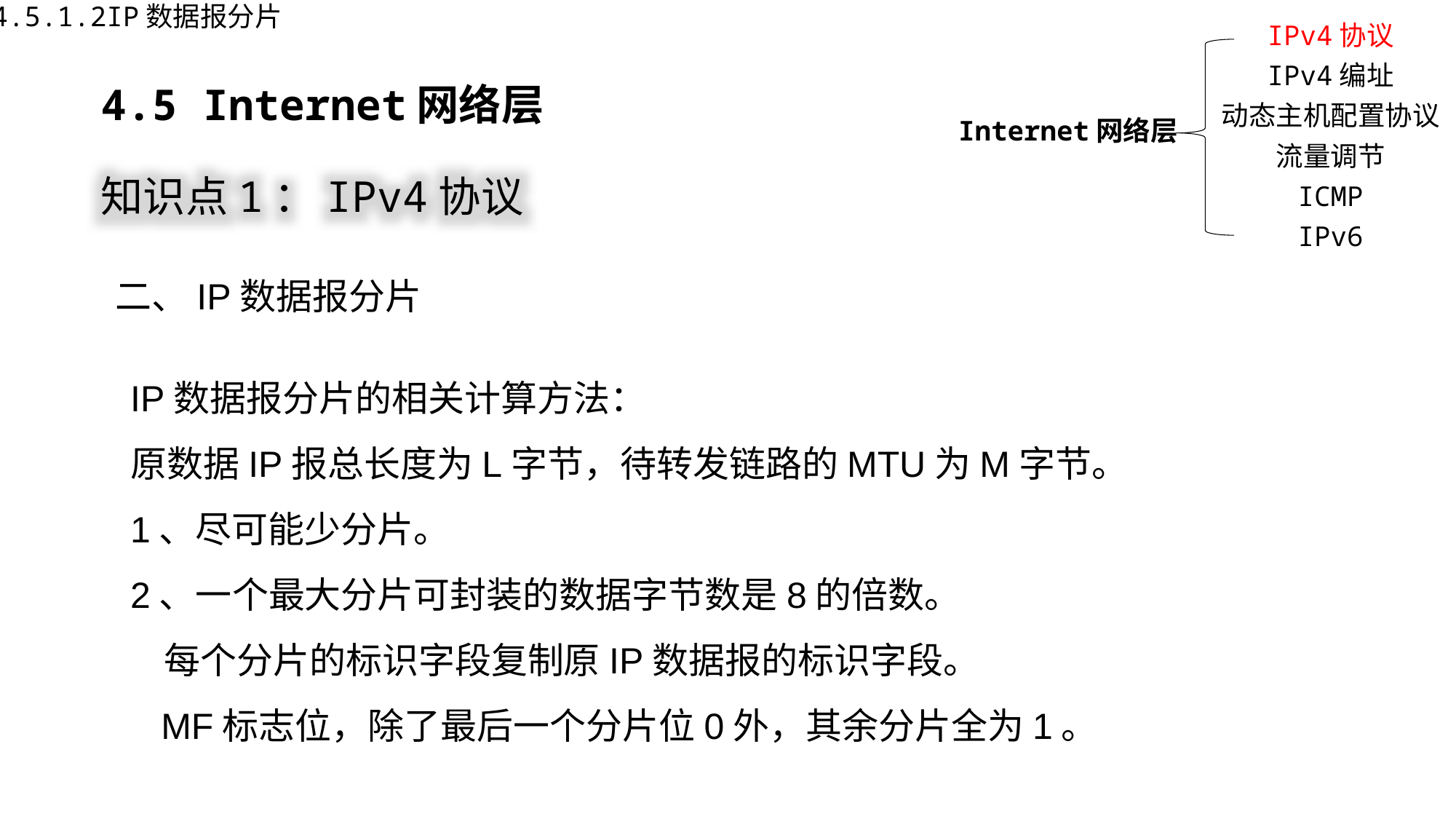

4.5.1.2IP数据报分片
IPv4协议

IPv4编址
动态主机配置协议
Internet网络层
流量调节
ICMP
IPv6
4.5 Internet网络层
知识点1：IPv4协议
二、IP数据报分片
IP数据报分片的相关计算方法：
原数据IP报总长度为L字节，待转发链路的MTU为M字节。
1、尽可能少分片。
2、一个最大分片可封装的数据字节数是8的倍数。
   每个分片的标识字段复制原IP数据报的标识字段。
   MF标志位，除了最后一个分片位0外，其余分片全为1。